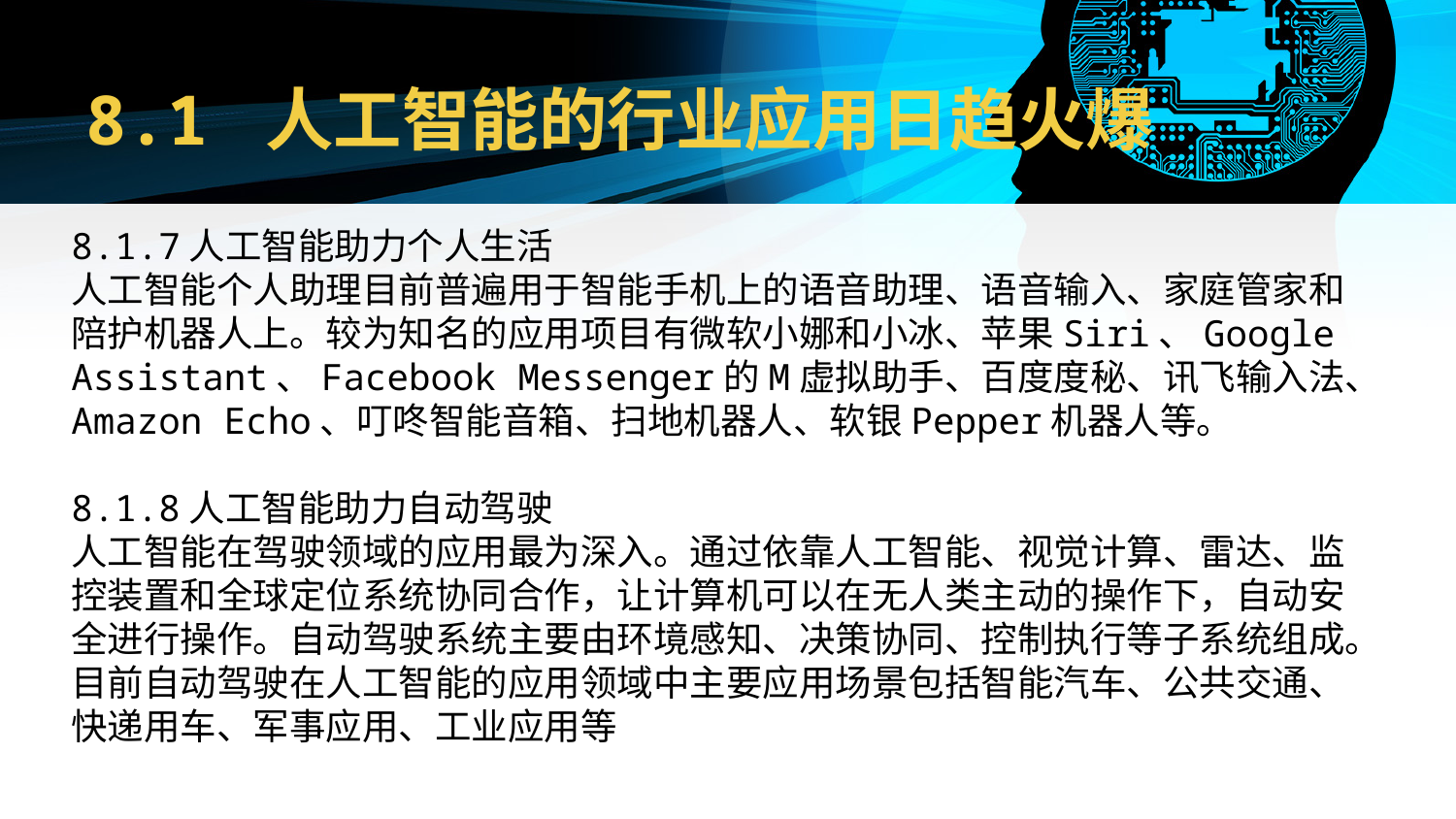

# 8.1 人工智能的行业应用日趋火爆
8.1.7人工智能助力个人生活
人工智能个人助理目前普遍用于智能手机上的语音助理、语音输入、家庭管家和陪护机器人上。较为知名的应用项目有微软小娜和小冰、苹果Siri、Google Assistant、Facebook Messenger的M虚拟助手、百度度秘、讯飞输入法、Amazon Echo、叮咚智能音箱、扫地机器人、软银Pepper机器人等。

8.1.8人工智能助力自动驾驶
人工智能在驾驶领域的应用最为深入。通过依靠人工智能、视觉计算、雷达、监控装置和全球定位系统协同合作，让计算机可以在无人类主动的操作下，自动安全进行操作。自动驾驶系统主要由环境感知、决策协同、控制执行等子系统组成。
目前自动驾驶在人工智能的应用领域中主要应用场景包括智能汽车、公共交通、快递用车、军事应用、工业应用等